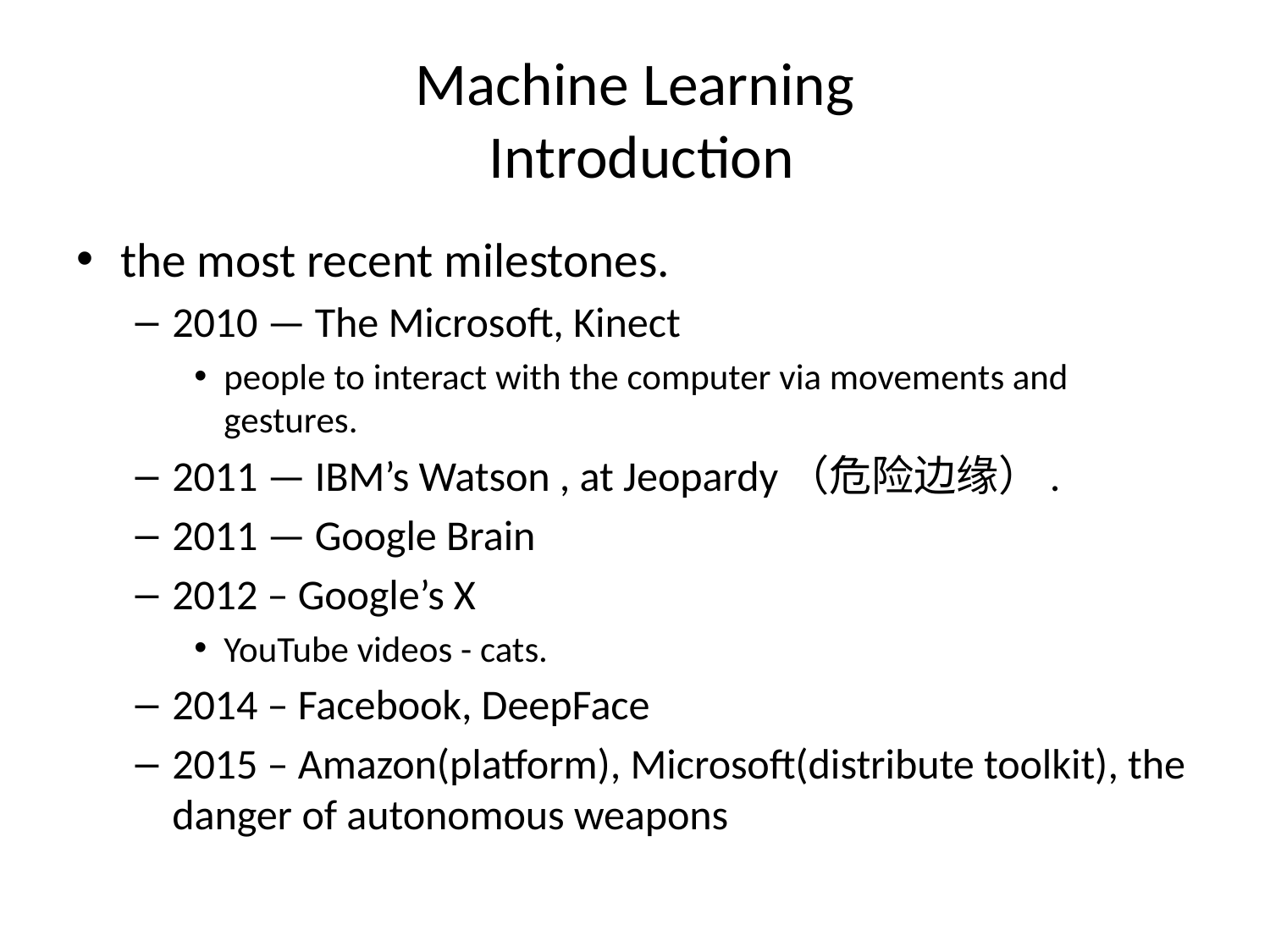

# Machine Learning Introduction
the most recent milestones.
2010 — The Microsoft, Kinect
people to interact with the computer via movements and gestures.
2011 — IBM’s Watson , at Jeopardy（危险边缘）.
2011 — Google Brain
2012 – Google’s X
YouTube videos - cats.
2014 – Facebook, DeepFace
2015 – Amazon(platform), Microsoft(distribute toolkit), the danger of autonomous weapons